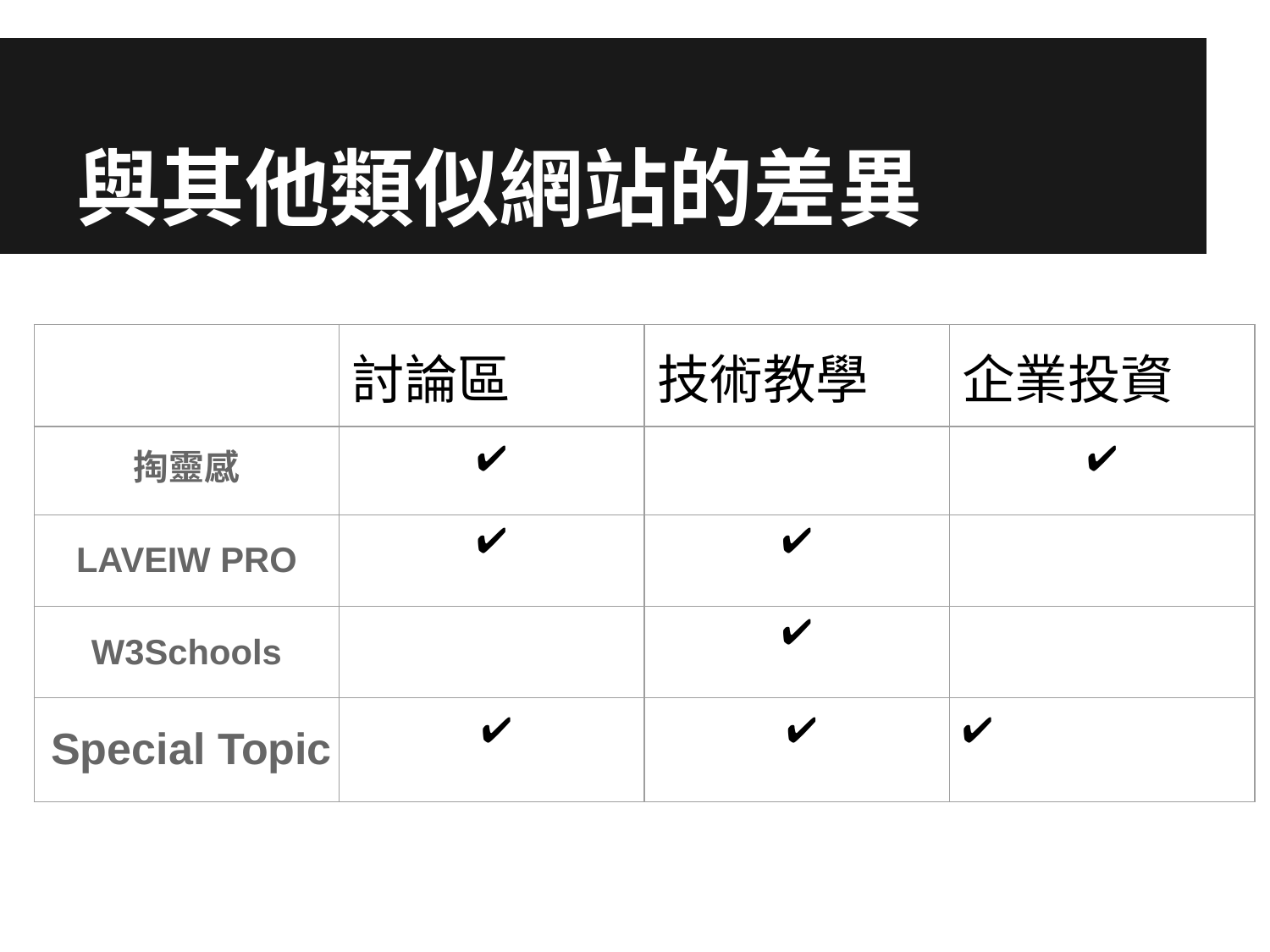

# 與其他類似網站的差異
|  | 討論區 | 技術教學 | 企業投資 |
| --- | --- | --- | --- |
| 掏靈感 | ✔ |  | ✔ |
| LAVEIW PRO | ✔ | ✔ |  |
| W3Schools |  | ✔ |  |
| Special Topic | ✔ | ✔ | ✔ |